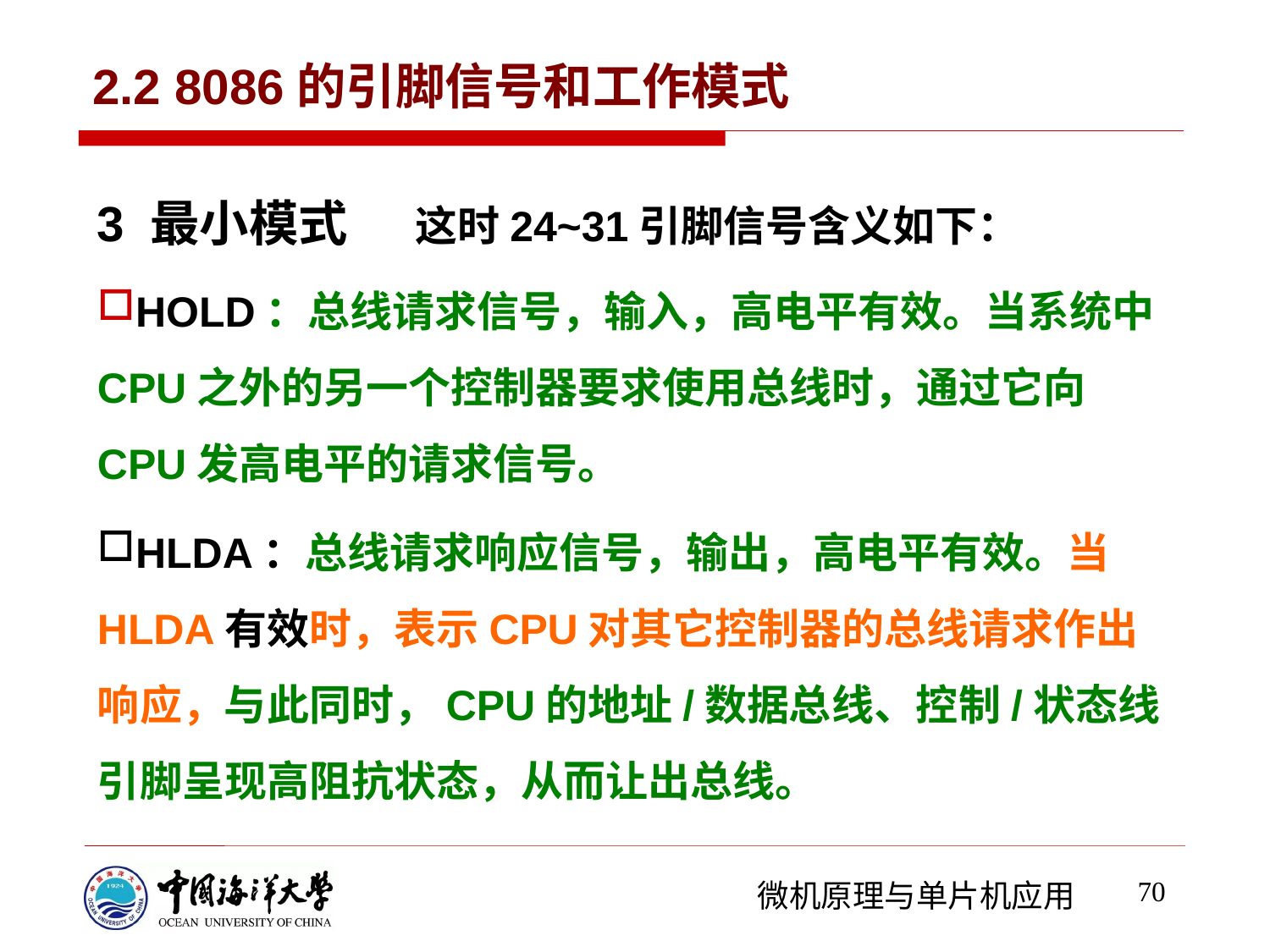

# 2.2 8086的引脚信号和工作模式
3 最小模式      这时24~31引脚信号含义如下：
HOLD：总线请求信号，输入，高电平有效。当系统中CPU之外的另一个控制器要求使用总线时，通过它向CPU发高电平的请求信号。
HLDA：总线请求响应信号，输出，高电平有效。当HLDA有效时，表示CPU对其它控制器的总线请求作出响应，与此同时，CPU的地址/数据总线、控制/状态线引脚呈现高阻抗状态，从而让出总线。

70